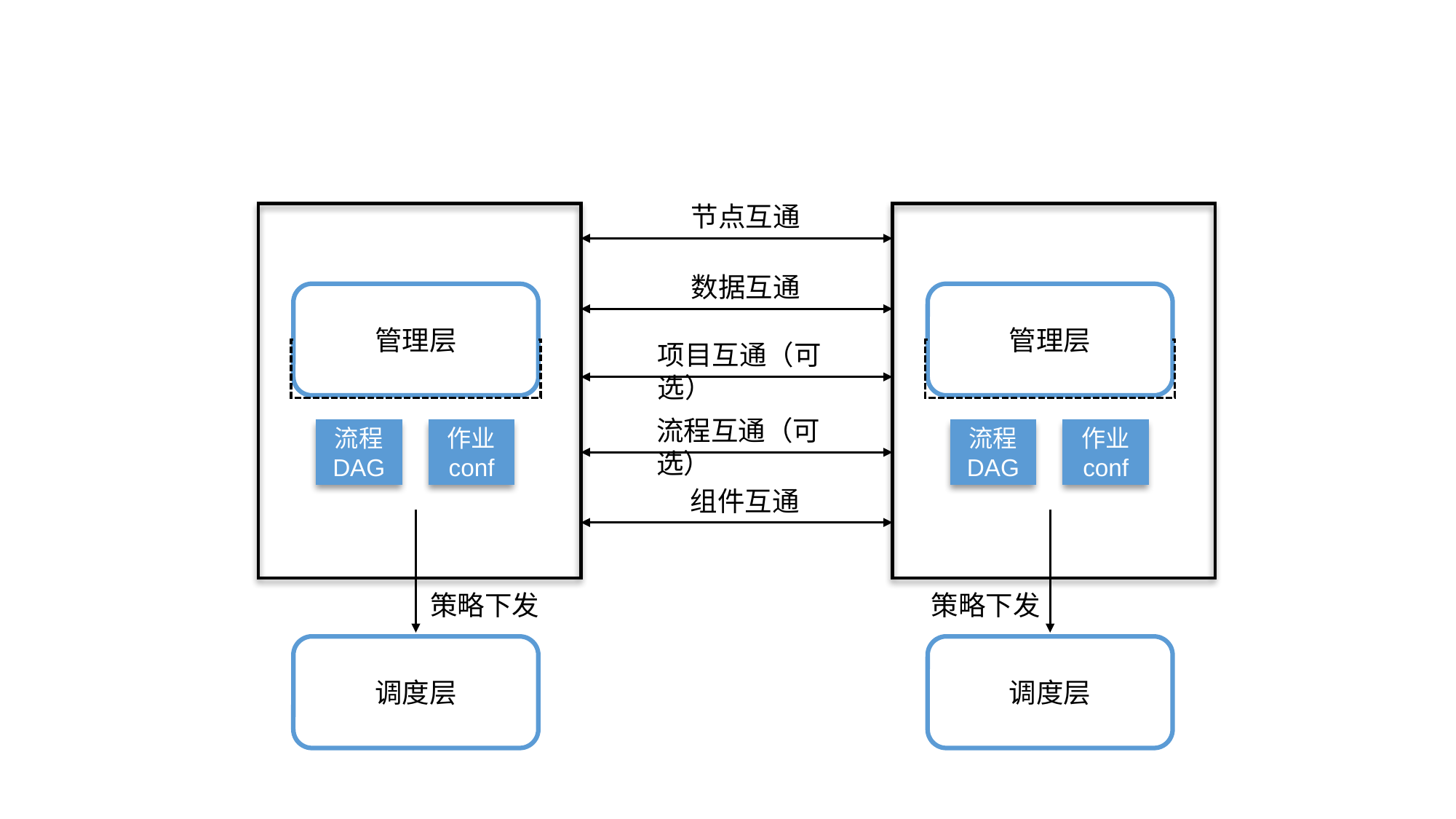

节点互通

数据互通
管理层
管理层
项目互通（可选）
流程互通（可选）
流程
DAG
作业
conf
流程
DAG
作业
conf
组件互通
策略下发
策略下发
调度层
调度层